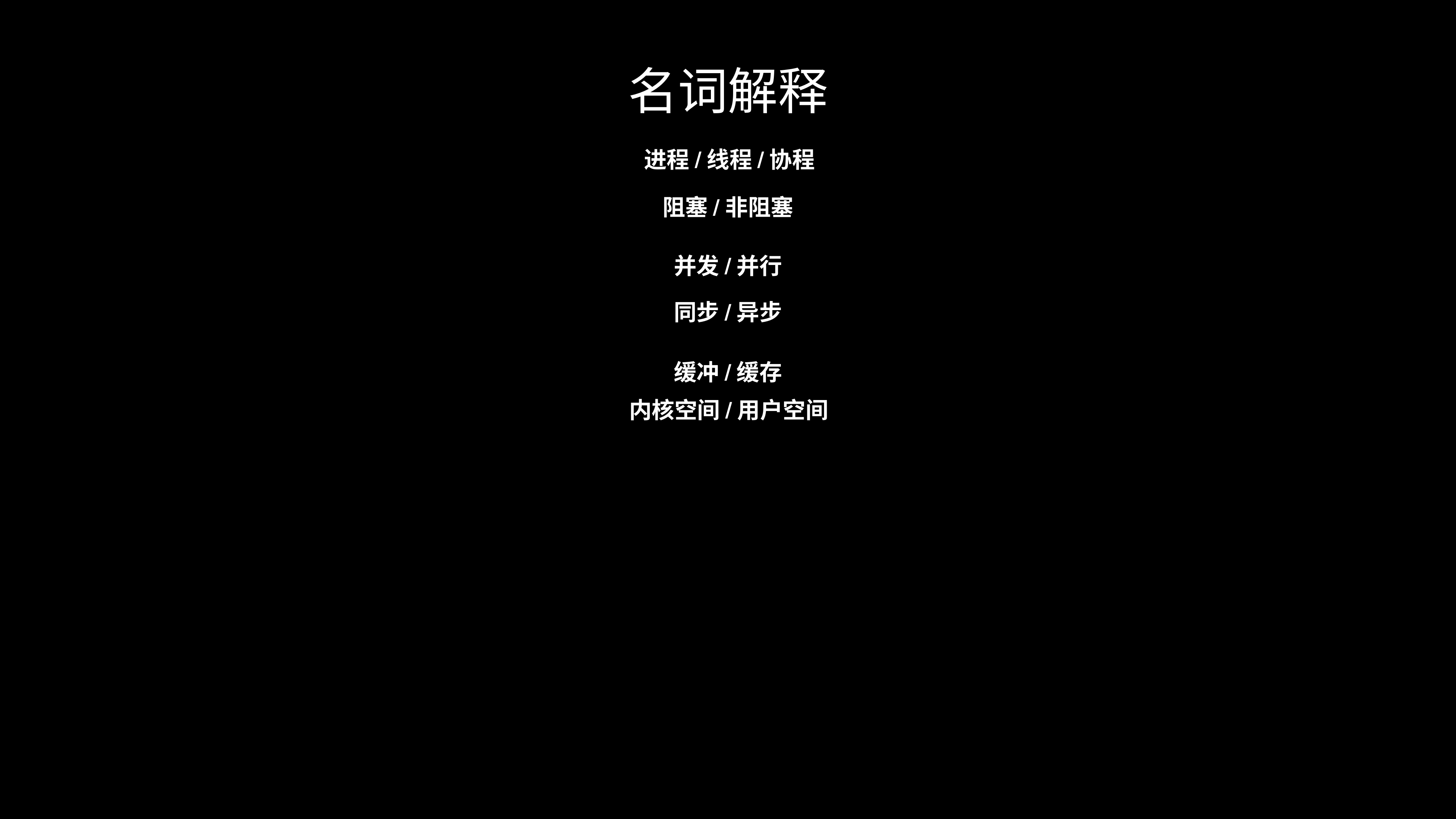

# 名词解释
进程/线程/协程
阻塞/非阻塞
并发/并行
同步/异步
缓冲/缓存
内核空间/用户空间